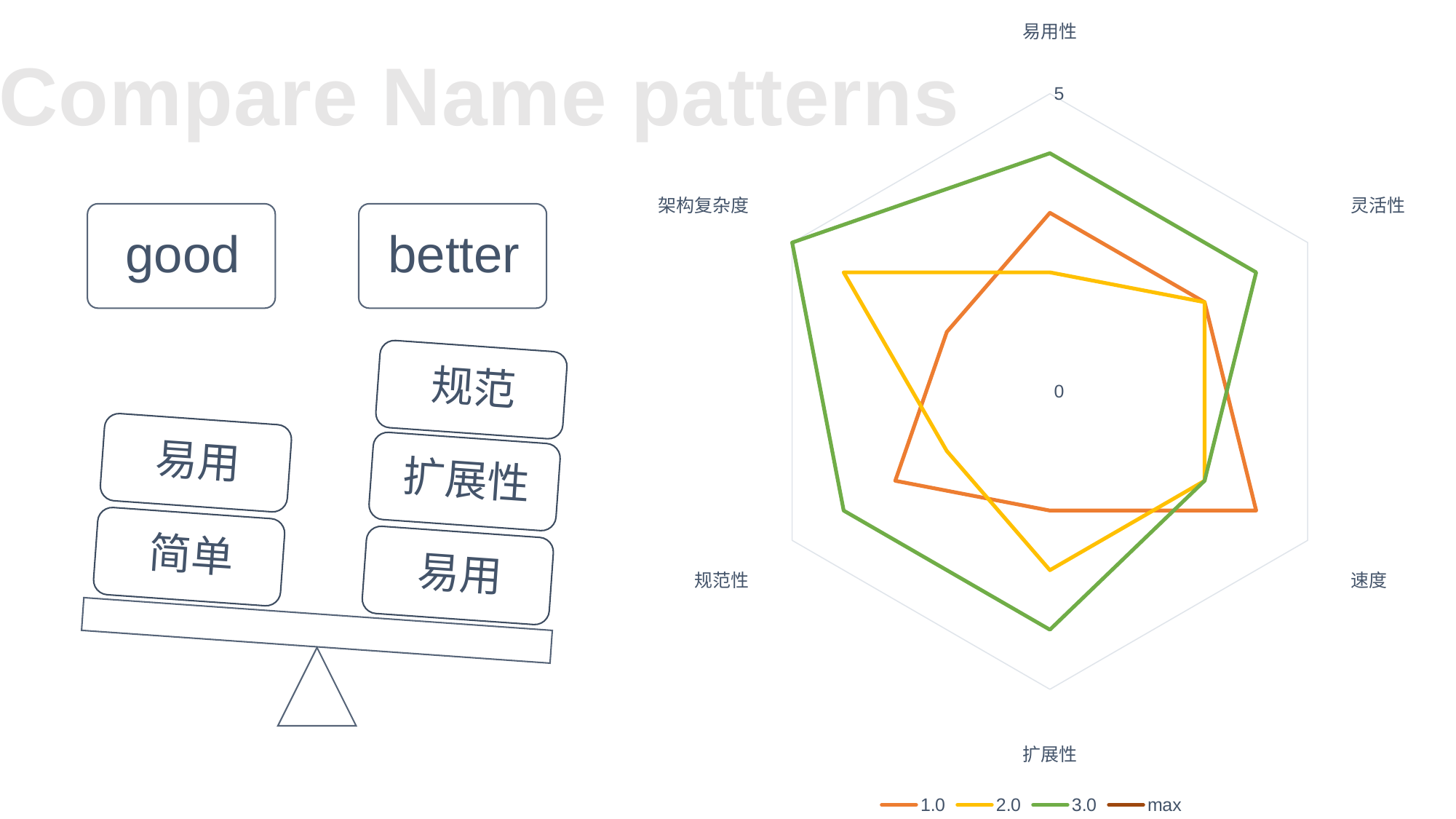

### Chart

| Category | 1.0 | 2.0 | 3.0 | max |
|---|---|---|---|---|
| 易用性 | 3.0 | 2.0 | 4.0 | 5.0 |
| 灵活性 | 3.0 | 3.0 | 4.0 | None |
| 速度 | 4.0 | 3.0 | 3.0 | None |
| 扩展性 | 2.0 | 3.0 | 4.0 | None |
| 规范性 | 3.0 | 2.0 | 4.0 | None |
| 架构复杂度 | 2.0 | 4.0 | 5.0 | None |
Compare Name patterns
good
better
易用
扩展性
规范
简单
易用